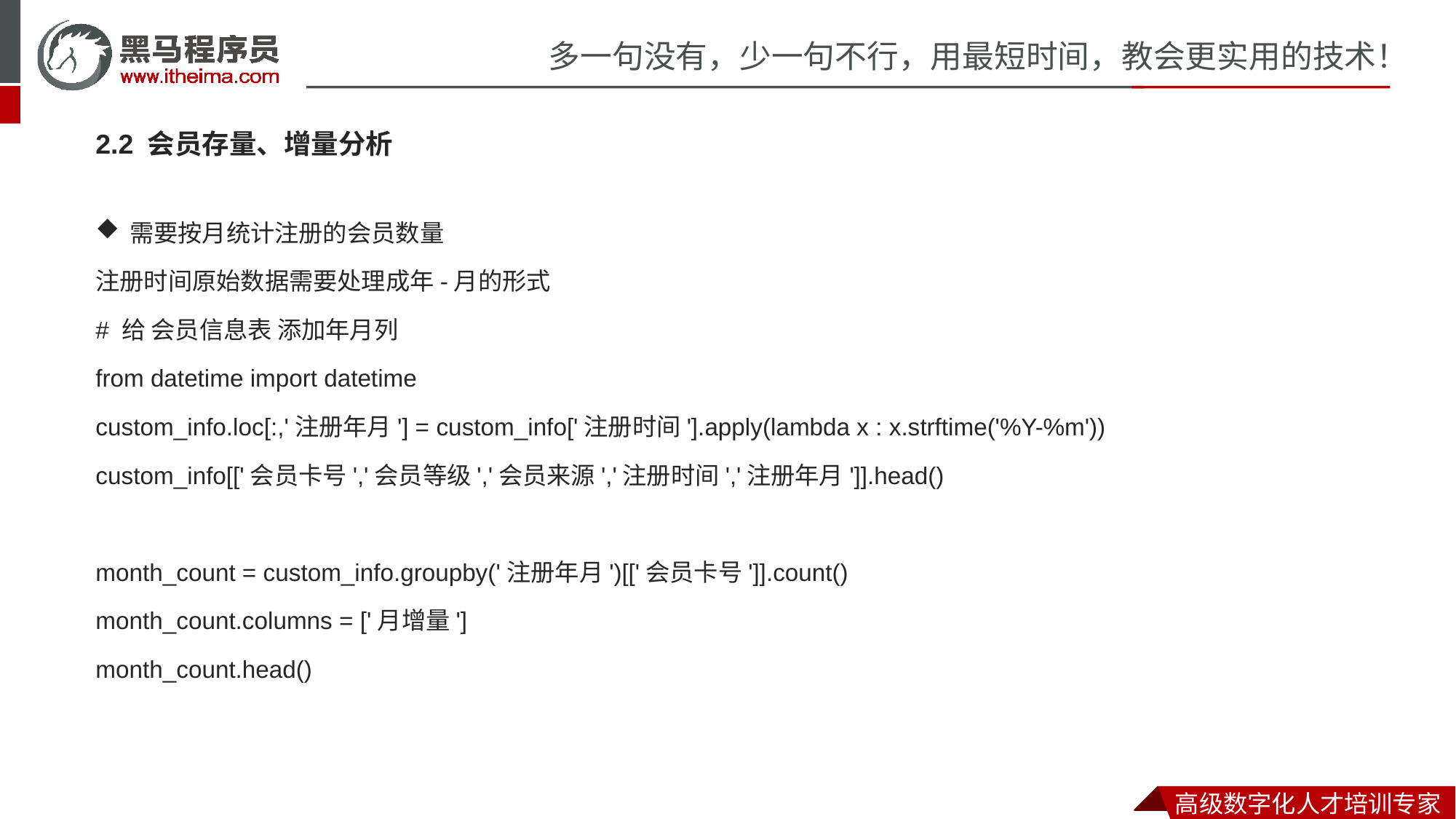

2.2 会员存量、增量分析
需要按月统计注册的会员数量
注册时间原始数据需要处理成年-月的形式
# 给 会员信息表 添加年月列
from datetime import datetime
custom_info.loc[:,'注册年月'] = custom_info['注册时间'].apply(lambda x : x.strftime('%Y-%m'))
custom_info[['会员卡号','会员等级','会员来源','注册时间','注册年月']].head()

month_count = custom_info.groupby('注册年月')[['会员卡号']].count()
month_count.columns = ['月增量']
month_count.head()